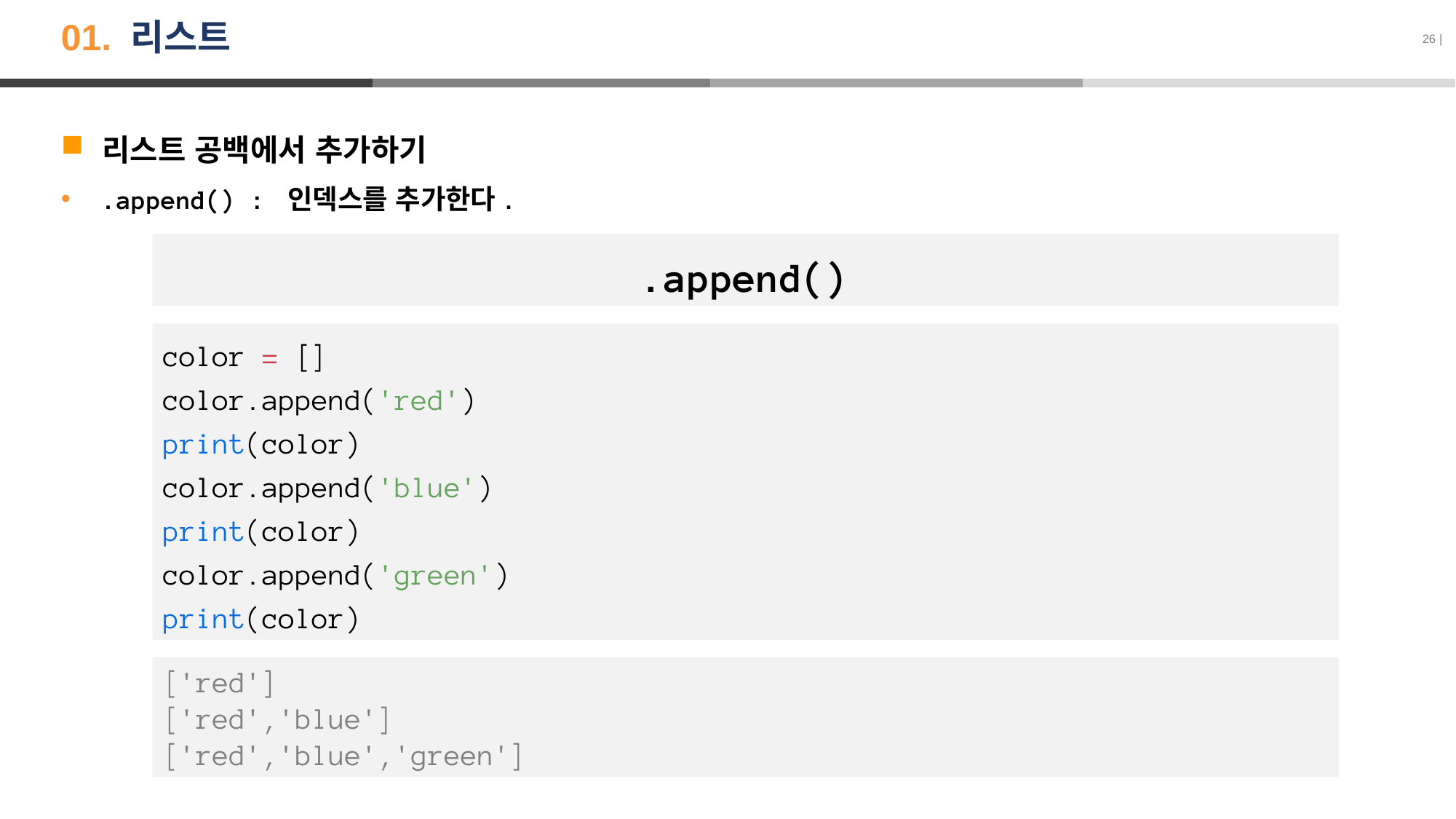

# 01. 리스트
26 |
리스트 공백에서 추가하기
.append() : 인덱스를 추가한다.
.append()
color = []
color.append('red')
print(color)
color.append('blue')
print(color)
color.append('green')
print(color)
['red']
['red','blue']
['red','blue','green']